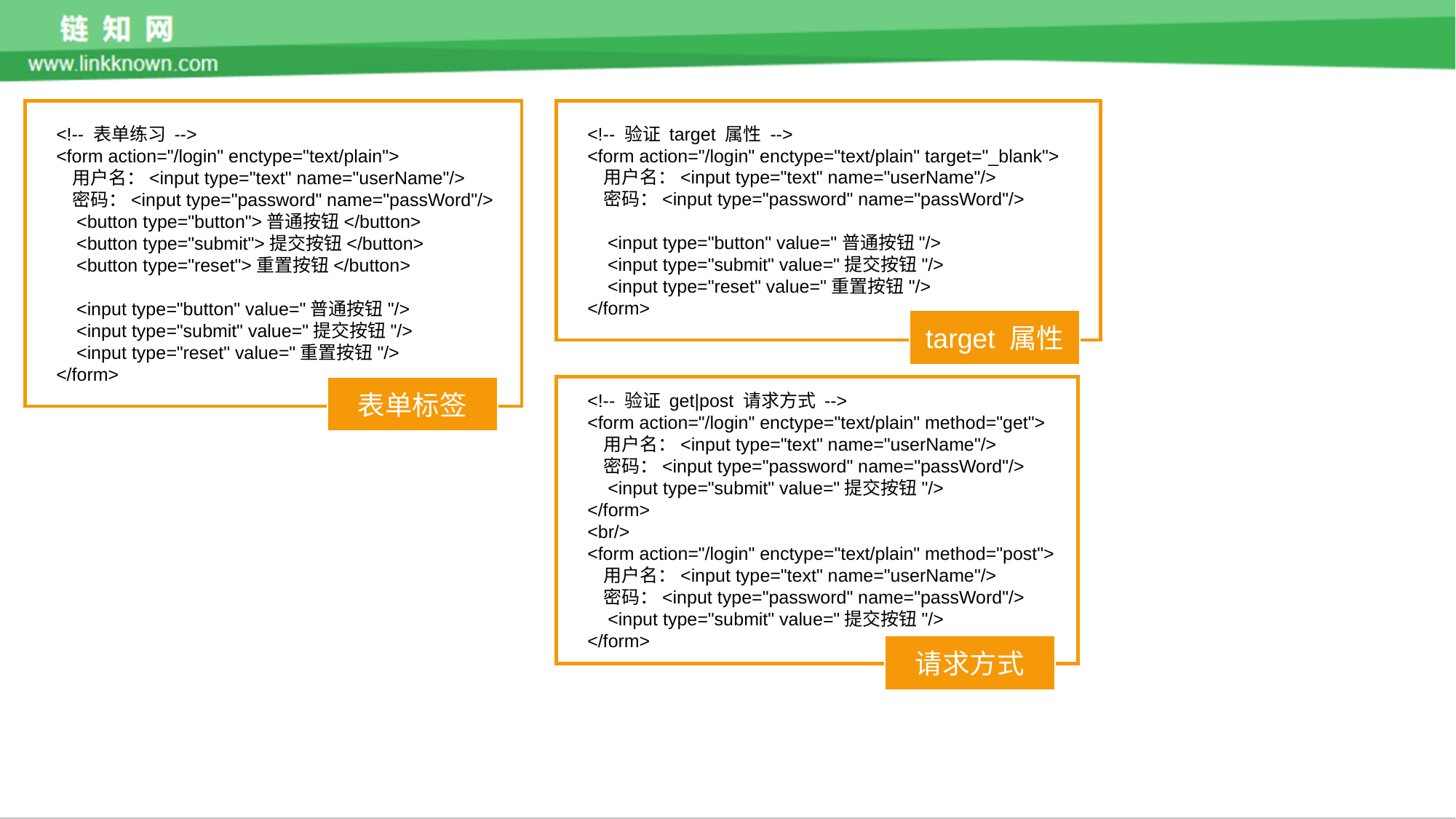

<!-- 表单练习 -->
    <form action="/login" enctype="text/plain">
        用户名：<input type="text" name="userName"/>
        密码：<input type="password" name="passWord"/>
        <button type="button">普通按钮</button>
        <button type="submit">提交按钮</button>
        <button type="reset">重置按钮</button>

        <input type="button" value="普通按钮"/>
        <input type="submit" value="提交按钮"/>
        <input type="reset" value="重置按钮"/>
    </form>
    <!-- 验证 target 属性 -->
    <form action="/login" enctype="text/plain" target="_blank">
        用户名：<input type="text" name="userName"/>
        密码：<input type="password" name="passWord"/>

        <input type="button" value="普通按钮"/>
        <input type="submit" value="提交按钮"/>
        <input type="reset" value="重置按钮"/>
    </form>
target 属性
    <!-- 验证 get|post 请求方式 -->
    <form action="/login" enctype="text/plain" method="get">
        用户名：<input type="text" name="userName"/>
        密码：<input type="password" name="passWord"/>
        <input type="submit" value="提交按钮"/>
    </form>
    <br/>
    <form action="/login" enctype="text/plain" method="post">
        用户名：<input type="text" name="userName"/>
        密码：<input type="password" name="passWord"/>
        <input type="submit" value="提交按钮"/>
    </form>
表单标签
请求方式